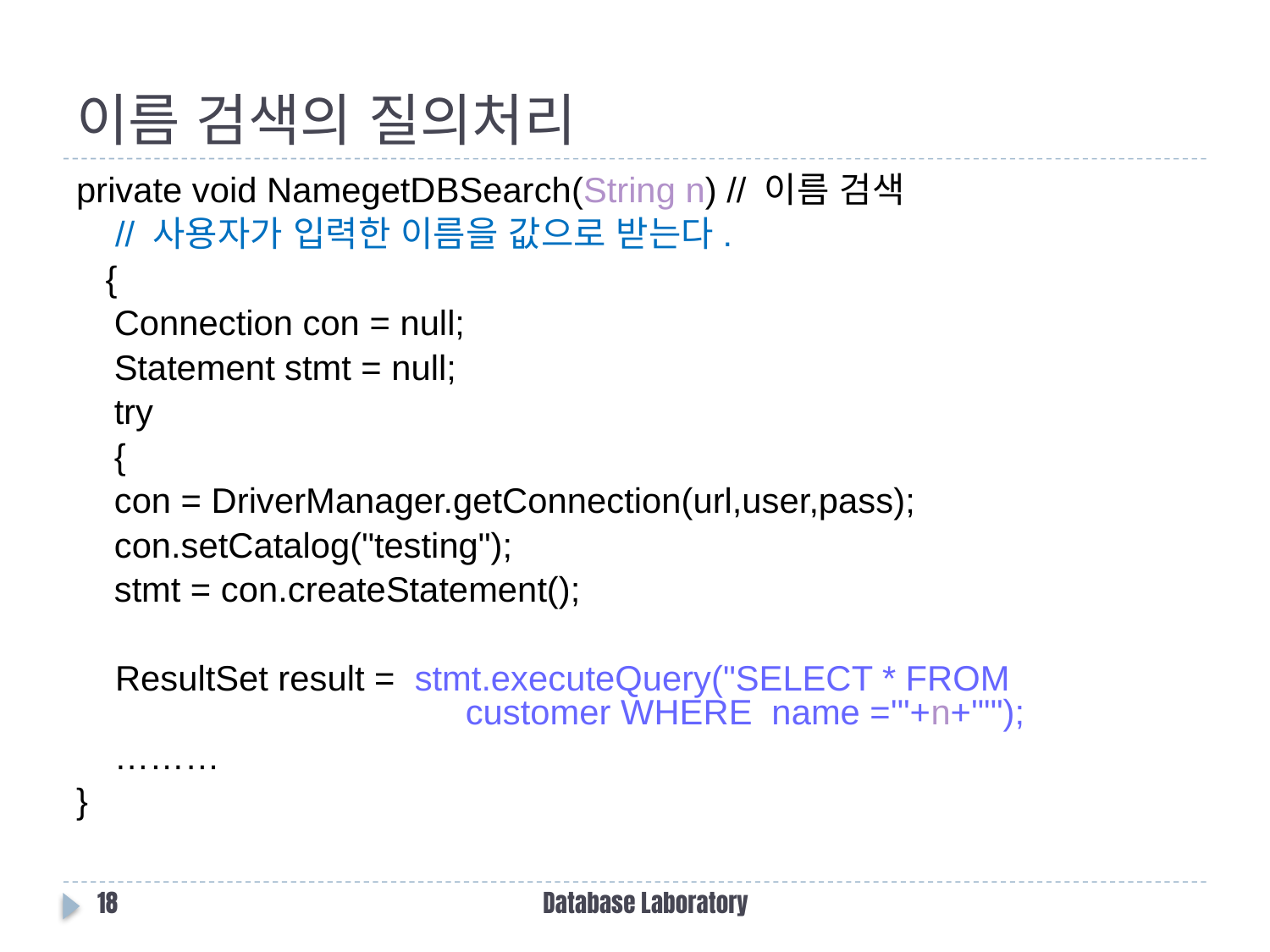

# 이름 검색의 질의처리
private void NamegetDBSearch(String n) // 이름 검색
    // 사용자가 입력한 이름을 값으로 받는다.
   {
	Connection con = null;
	Statement stmt = null;
	try
	{
	con = DriverManager.getConnection(url,user,pass);
	con.setCatalog("testing");
	stmt = con.createStatement();

    ResultSet result =  stmt.executeQuery("SELECT * FROM 			          customer WHERE  name ='"+n+"'");
 	………
}

18
Database Laboratory